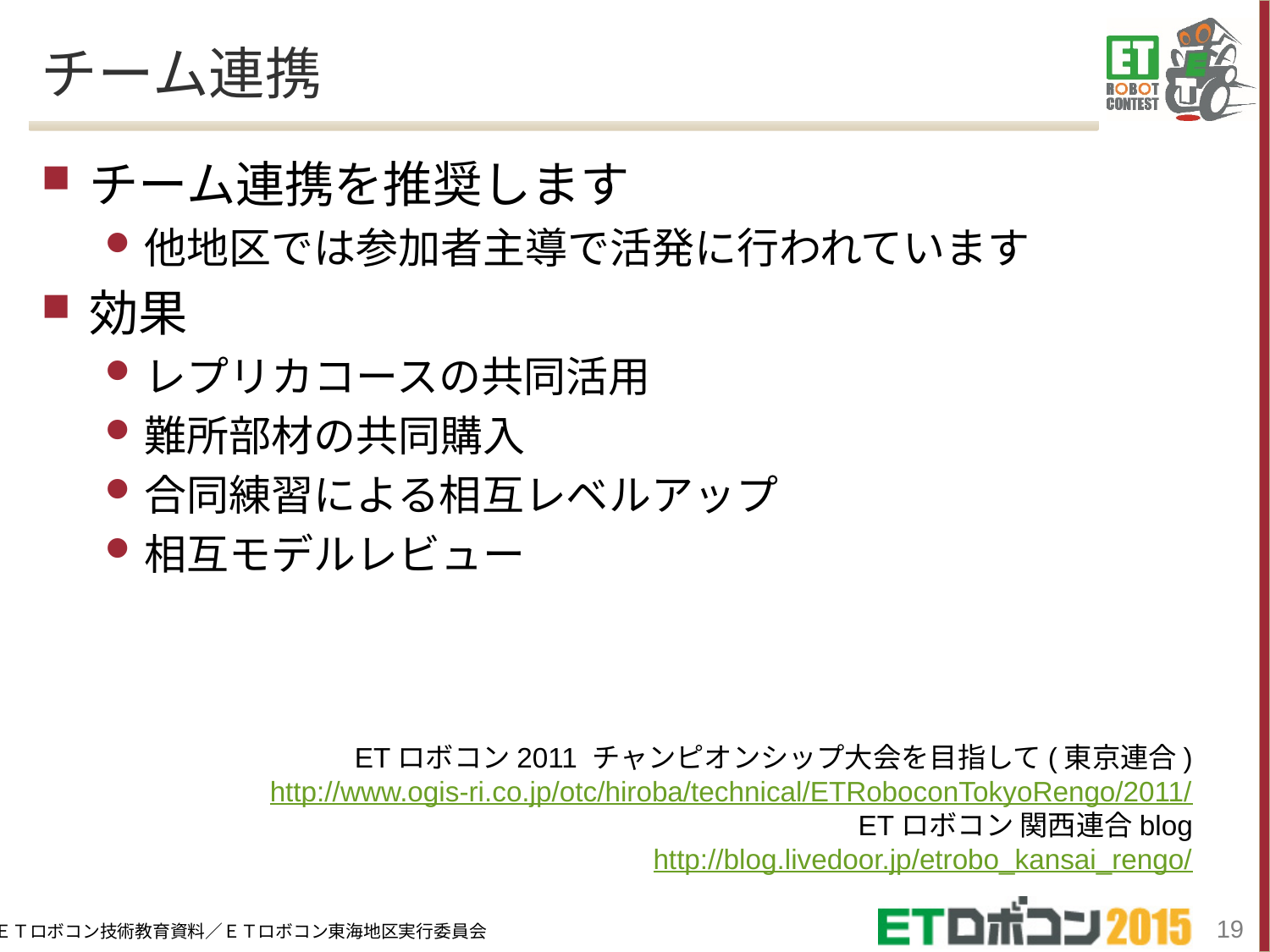

# チーム連携
チーム連携を推奨します
他地区では参加者主導で活発に行われています
効果
レプリカコースの共同活用
難所部材の共同購入
合同練習による相互レベルアップ
相互モデルレビュー
ETロボコン2011 チャンピオンシップ大会を目指して(東京連合)
http://www.ogis-ri.co.jp/otc/hiroba/technical/ETRoboconTokyoRengo/2011/
ETロボコン 関西連合blog
http://blog.livedoor.jp/etrobo_kansai_rengo/
19